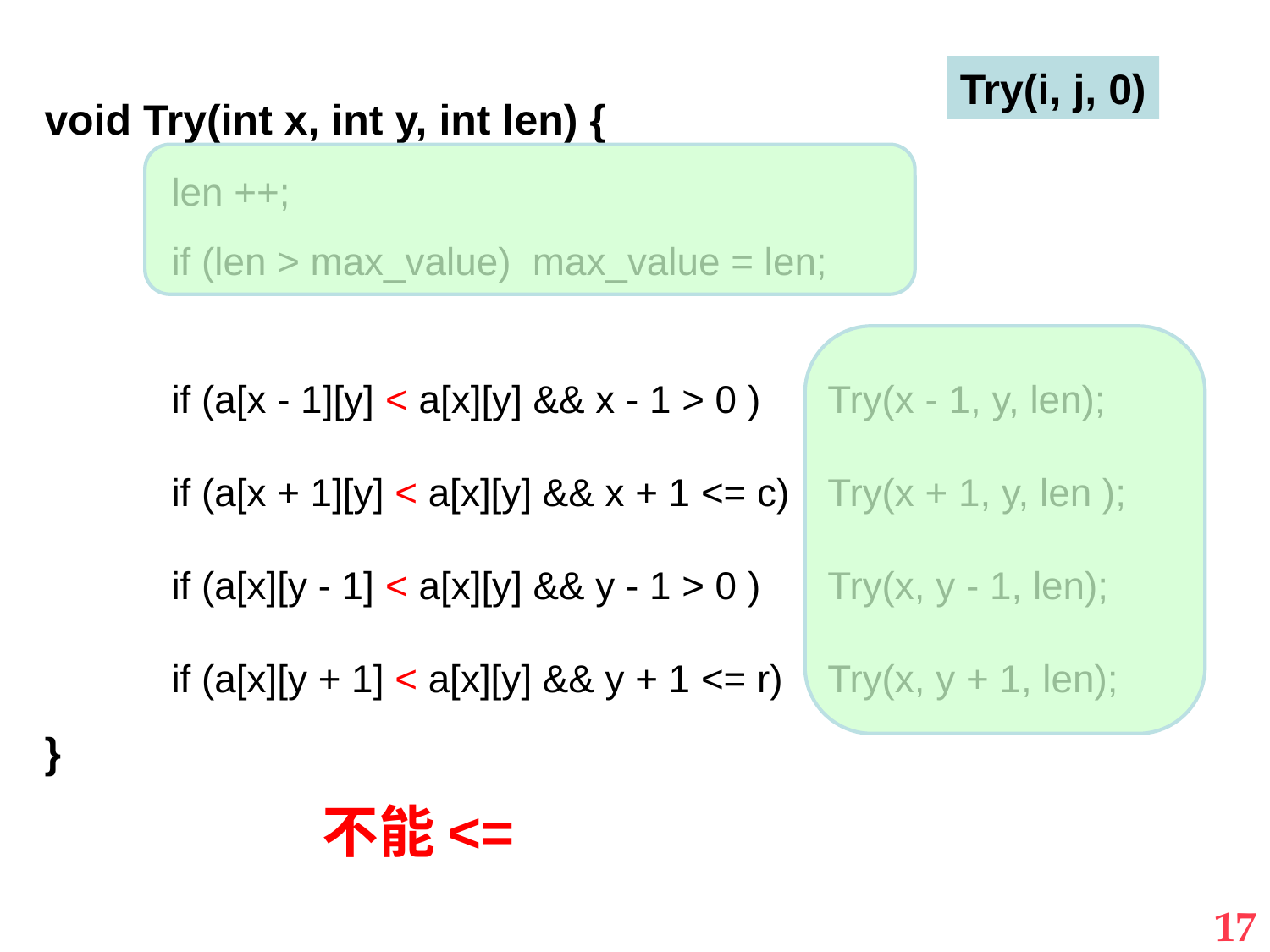

void Try(int x, int y, int len) {
	len ++;
	if (len > max_value)  max_value = len;

	if (a[x - 1][y] < a[x][y] && x - 1 > 0 )	  Try(x - 1, y, len);
	if (a[x + 1][y] < a[x][y] && x + 1 <= c) 	  Try(x + 1, y, len );
	if (a[x][y - 1] < a[x][y] && y - 1 > 0 )	  Try(x, y - 1, len);
	if (a[x][y + 1] < a[x][y] && y + 1 <= r)	  Try(x, y + 1, len);
}
Try(i, j, 0)

不能<=